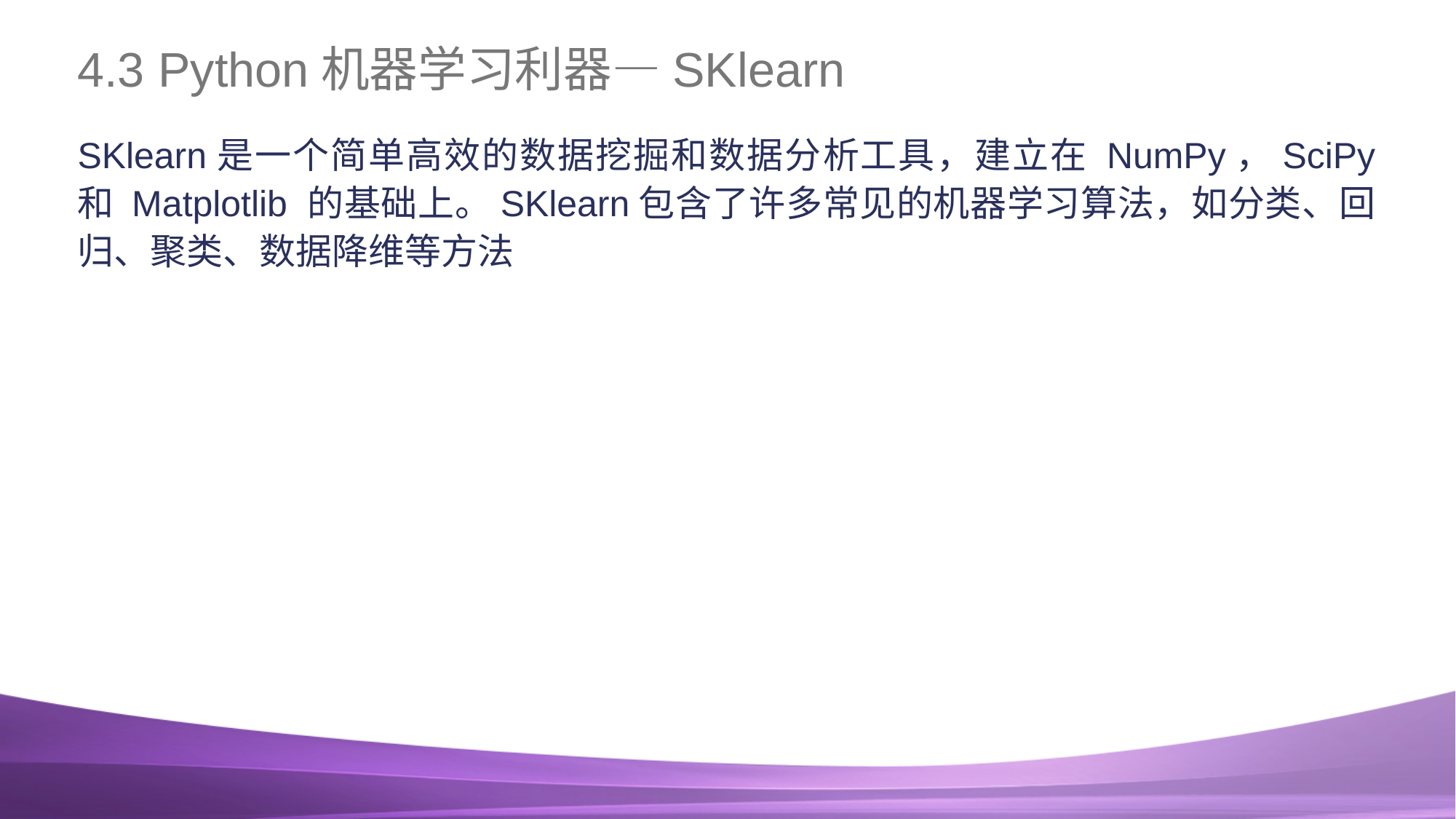

# 4.3 Python机器学习利器—SKlearn
SKlearn是一个简单高效的数据挖掘和数据分析工具，建立在 NumPy，SciPy 和 Matplotlib 的基础上。SKlearn包含了许多常见的机器学习算法，如分类、回归、聚类、数据降维等方法